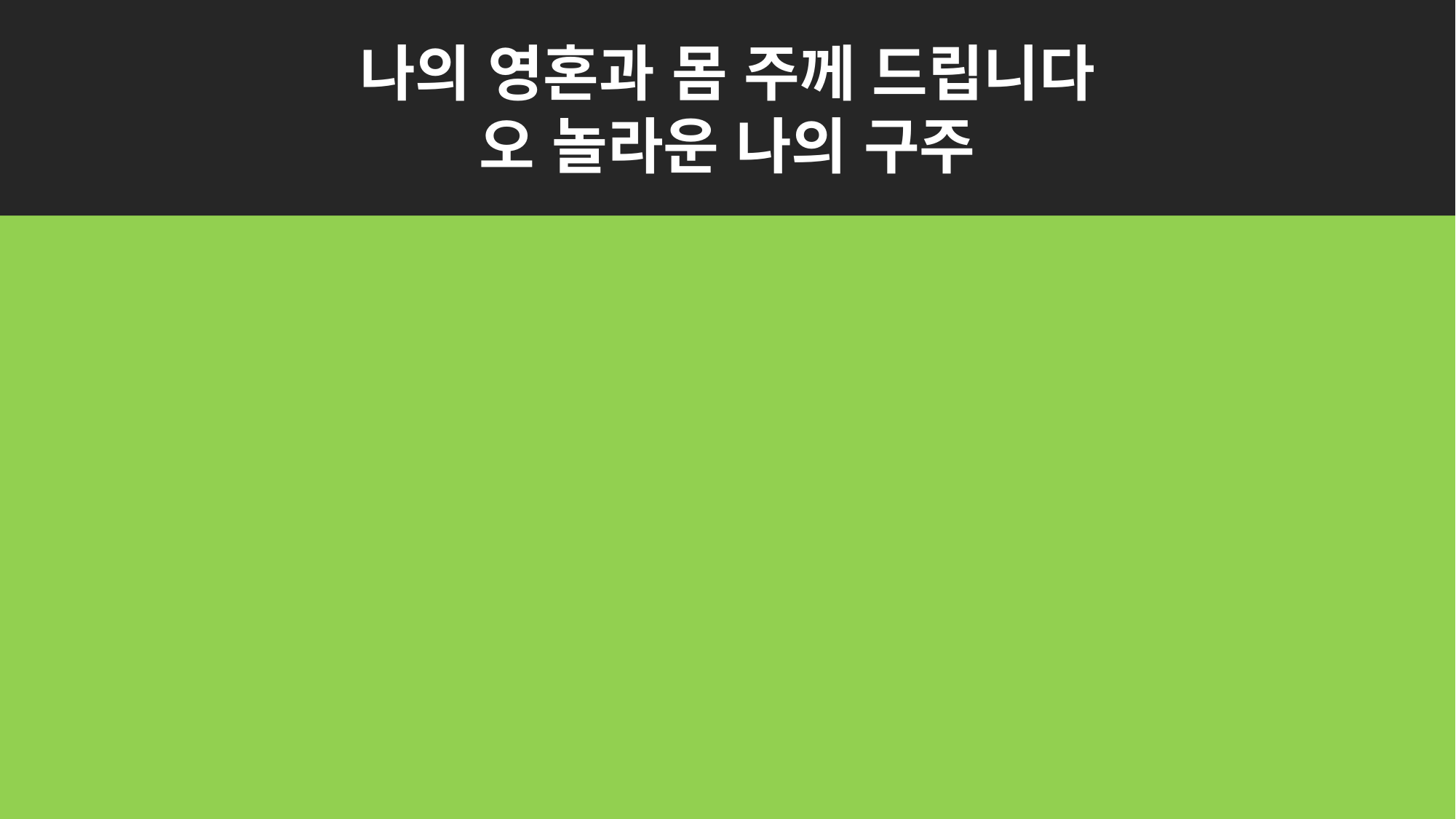

나의 영혼과 몸 주께 드립니다
오 놀라운 나의 구주